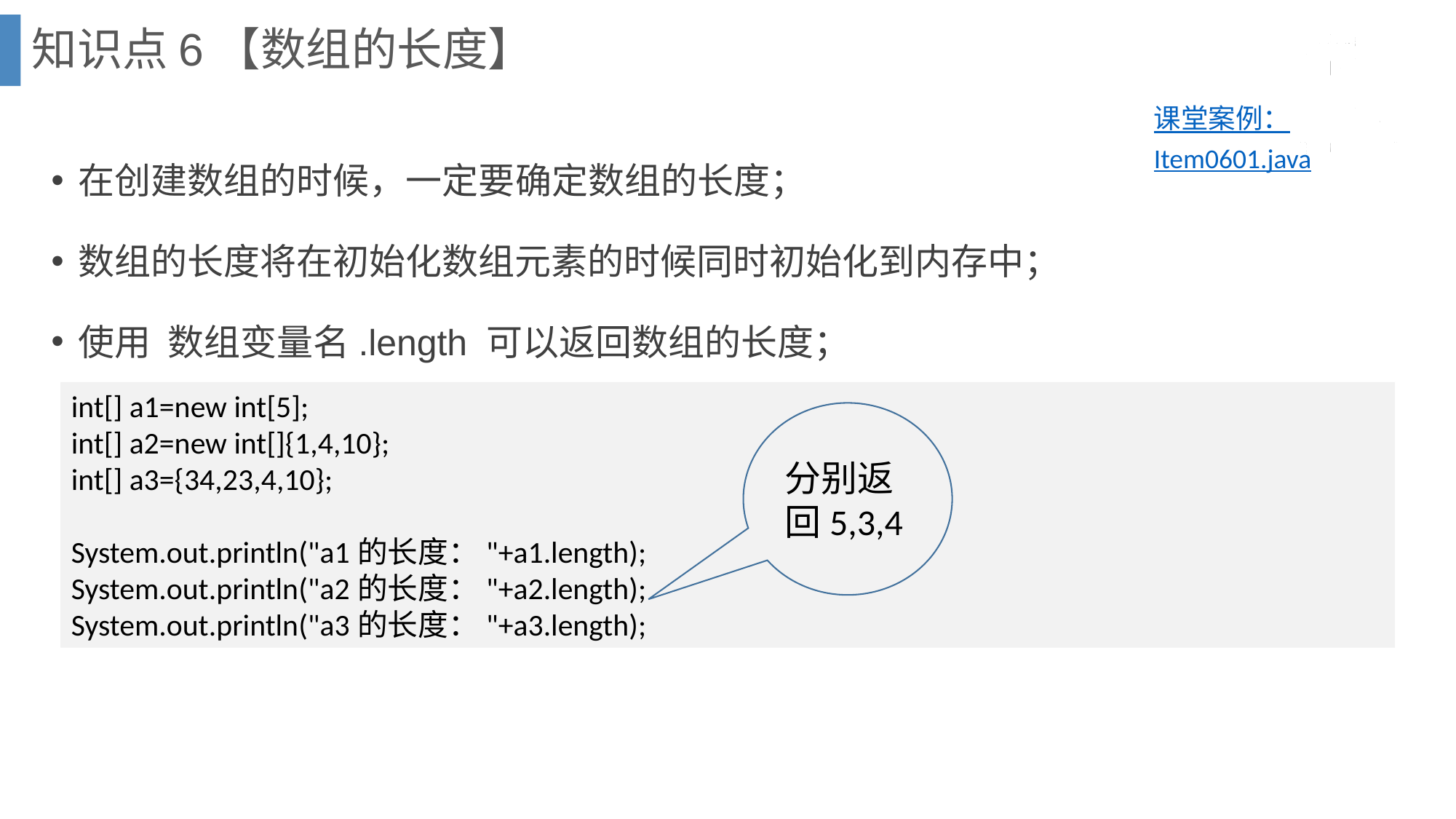

知识点6【数组的长度】
课堂案例：Item0601.java
在创建数组的时候，一定要确定数组的长度；
数组的长度将在初始化数组元素的时候同时初始化到内存中；
使用  数组变量名.length 可以返回数组的长度；
int[] a1=new int[5];
int[] a2=new int[]{1,4,10};
int[] a3={34,23,4,10};

System.out.println("a1的长度："+a1.length);
System.out.println("a2的长度："+a2.length);
System.out.println("a3的长度："+a3.length);
分别返回5,3,4